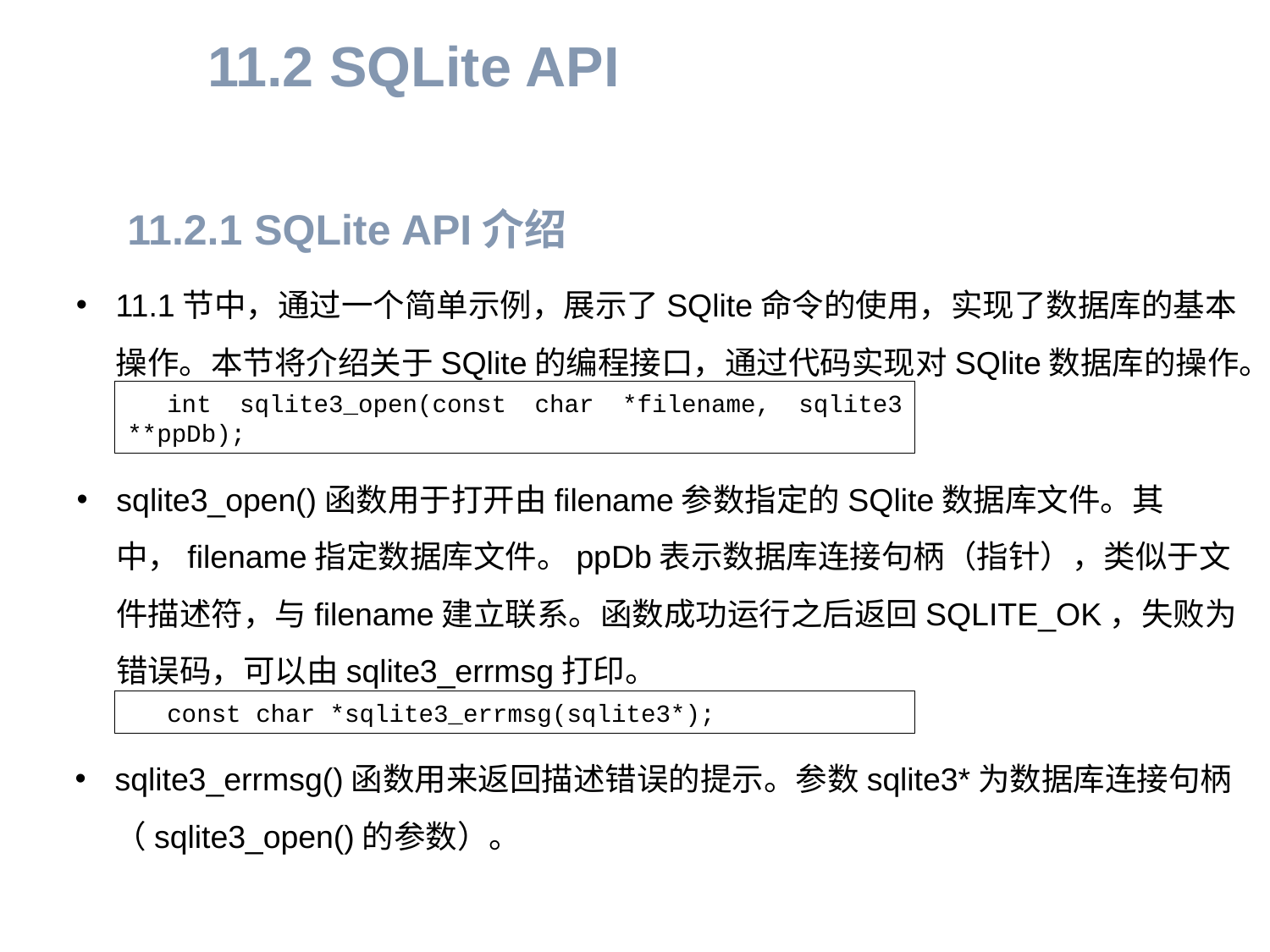

11.2 SQLite API
11.2.1 SQLite API介绍
11.1节中，通过一个简单示例，展示了SQlite命令的使用，实现了数据库的基本操作。本节将介绍关于SQlite的编程接口，通过代码实现对SQlite数据库的操作。
int sqlite3_open(const char *filename, sqlite3 **ppDb);
sqlite3_open()函数用于打开由filename参数指定的SQlite数据库文件。其中，filename指定数据库文件。ppDb表示数据库连接句柄（指针），类似于文件描述符，与filename建立联系。函数成功运行之后返回SQLITE_OK，失败为错误码，可以由sqlite3_errmsg打印。
const char *sqlite3_errmsg(sqlite3*);
sqlite3_errmsg()函数用来返回描述错误的提示。参数sqlite3*为数据库连接句柄（sqlite3_open()的参数）。